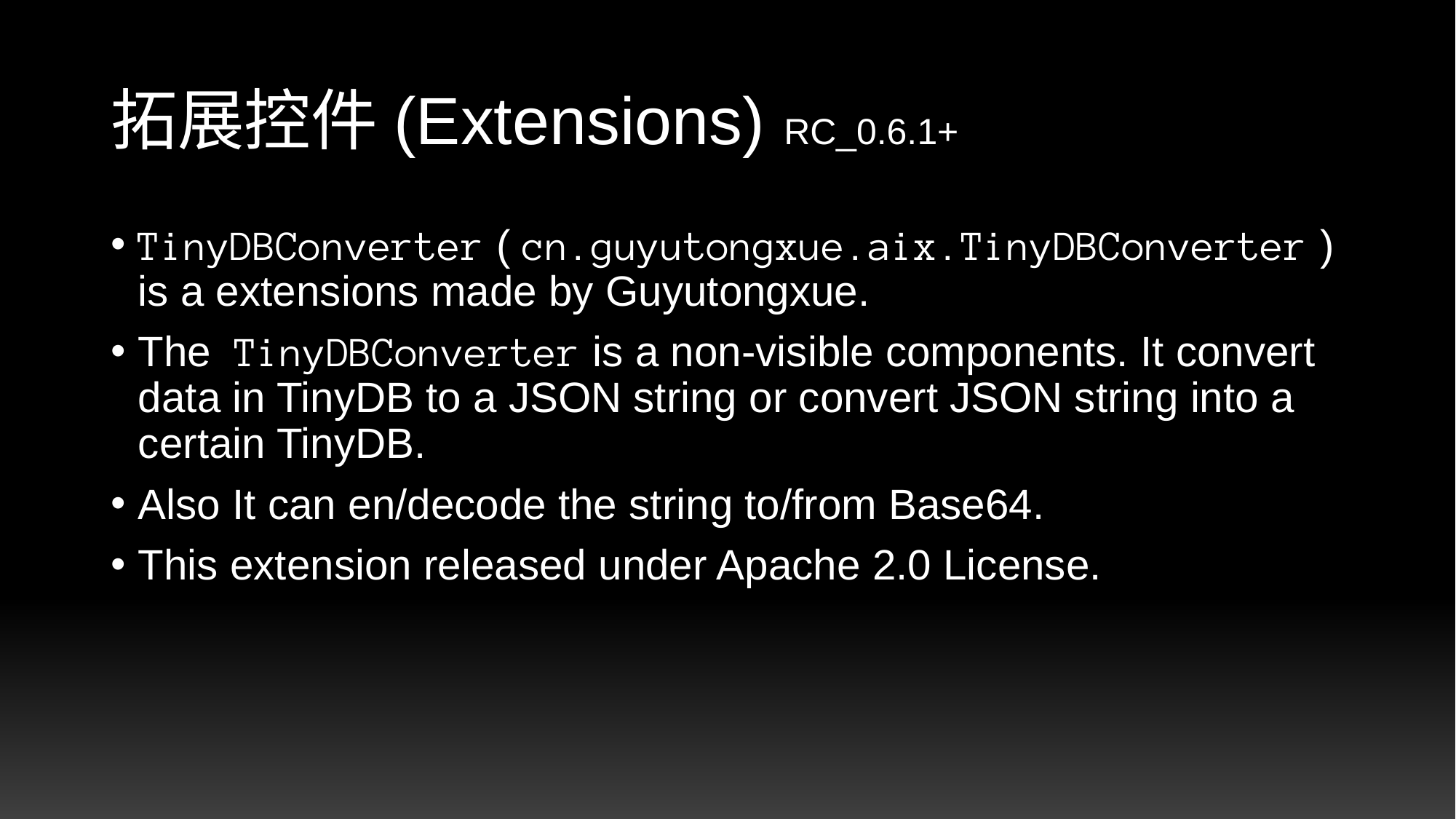

# 拓展控件(Extensions) RC_0.6.1+
TinyDBConverter ( cn.guyutongxue.aix.TinyDBConverter ) is a extensions made by Guyutongxue.
The TinyDBConverter is a non-visible components. It convert data in TinyDB to a JSON string or convert JSON string into a certain TinyDB.
Also It can en/decode the string to/from Base64.
This extension released under Apache 2.0 License.